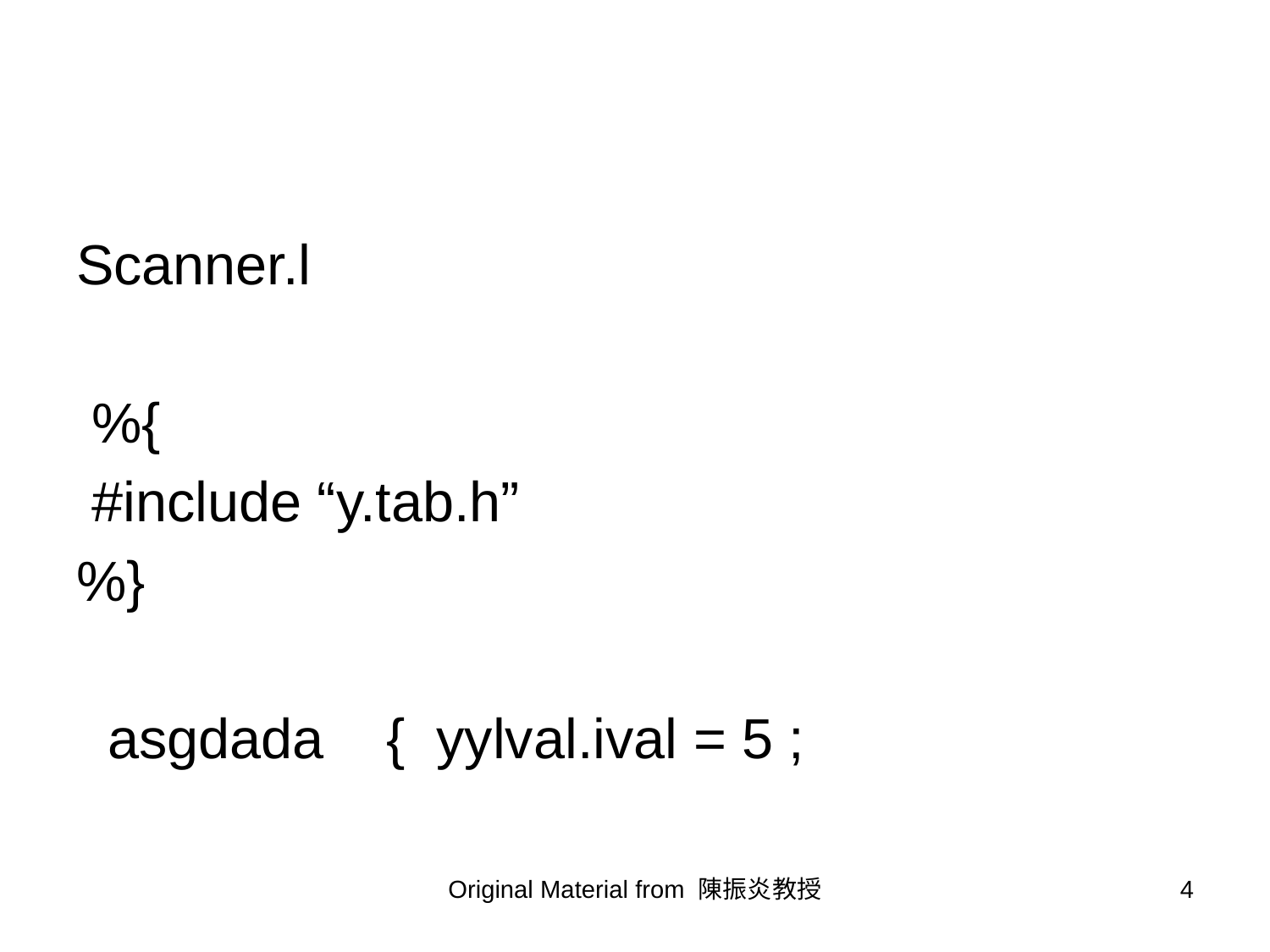

#
Scanner.l

 %{
 #include “y.tab.h”
%}

  asgdada    {  yylval.ival = 5 ;
Original Material from 陳振炎教授
4